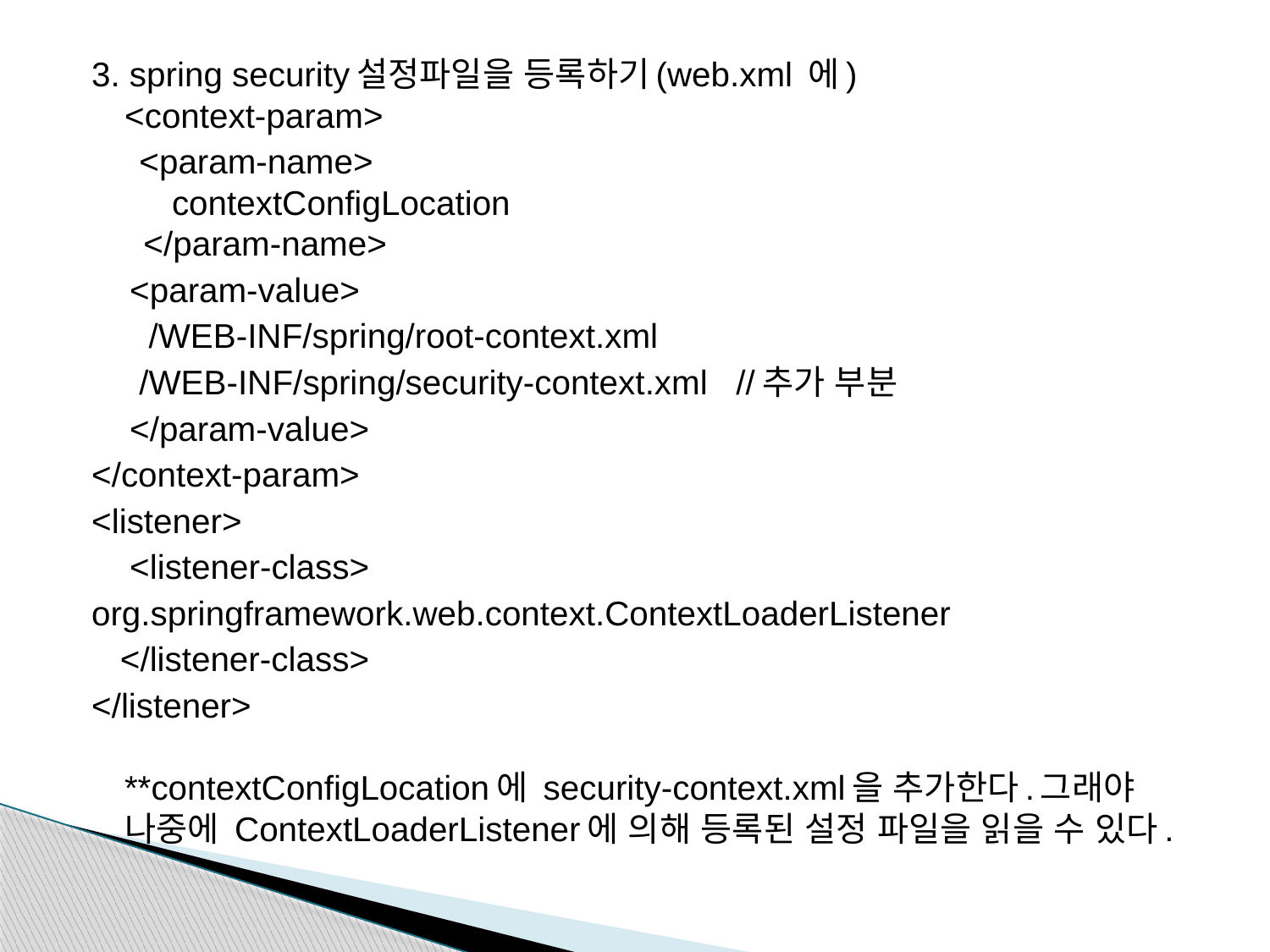

3. spring security설정파일을 등록하기(web.xml 에)
<context-param>
     <param-name>
     contextConfigLocation
  </param-name>
    <param-value>
      /WEB-INF/spring/root-context.xml
     /WEB-INF/spring/security-context.xml   //추가 부분
    </param-value>
</context-param>
<listener>
    <listener-class>
org.springframework.web.context.ContextLoaderListener
   </listener-class>
</listener>
**contextConfigLocation에 security-context.xml을 추가한다.그래야 나중에 ContextLoaderListener에 의해 등록된 설정 파일을 읽을 수 있다.